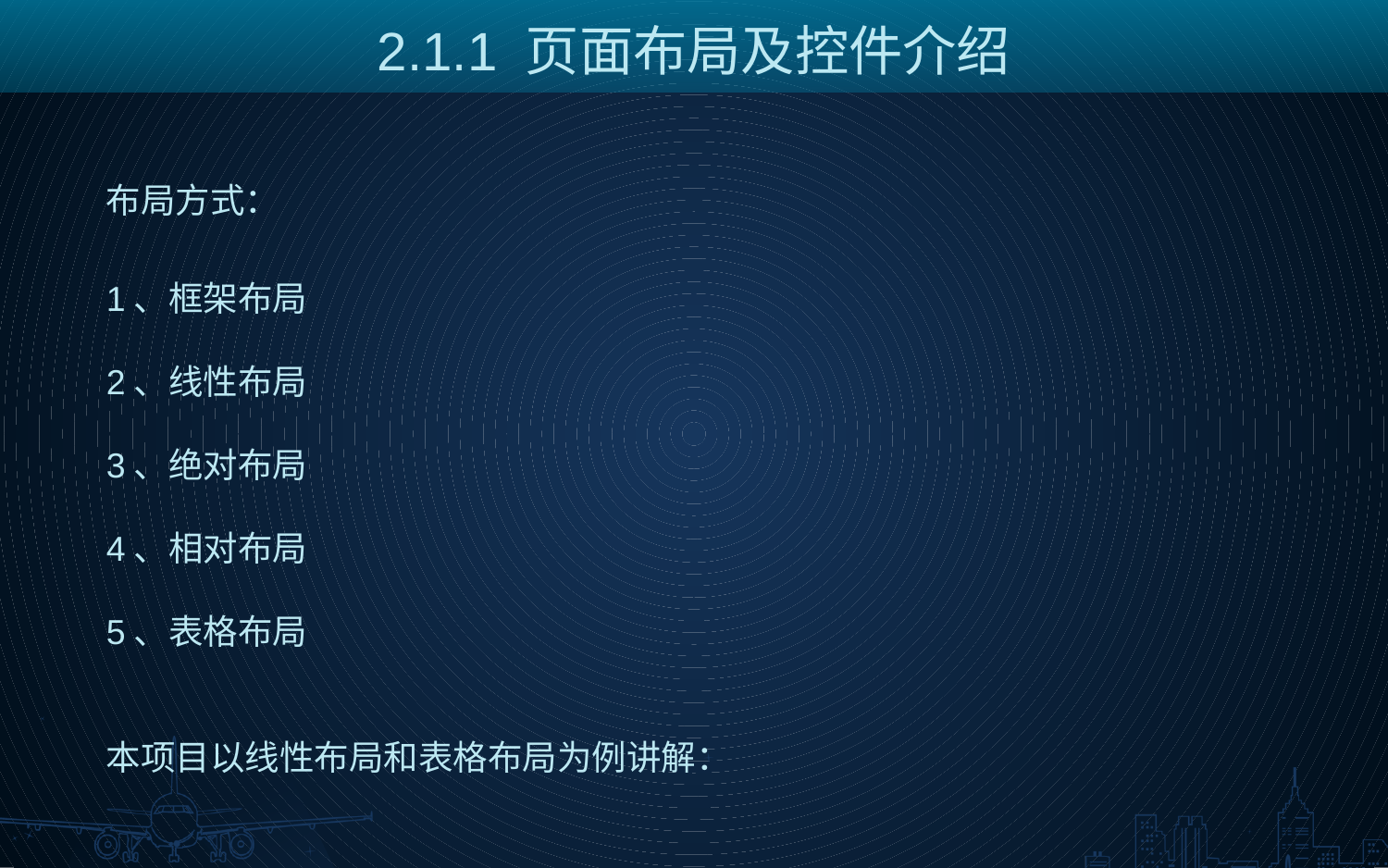

2.1.1 页面布局及控件介绍
布局方式：
1、框架布局

2、线性布局

3、绝对布局

4、相对布局

5、表格布局

本项目以线性布局和表格布局为例讲解：